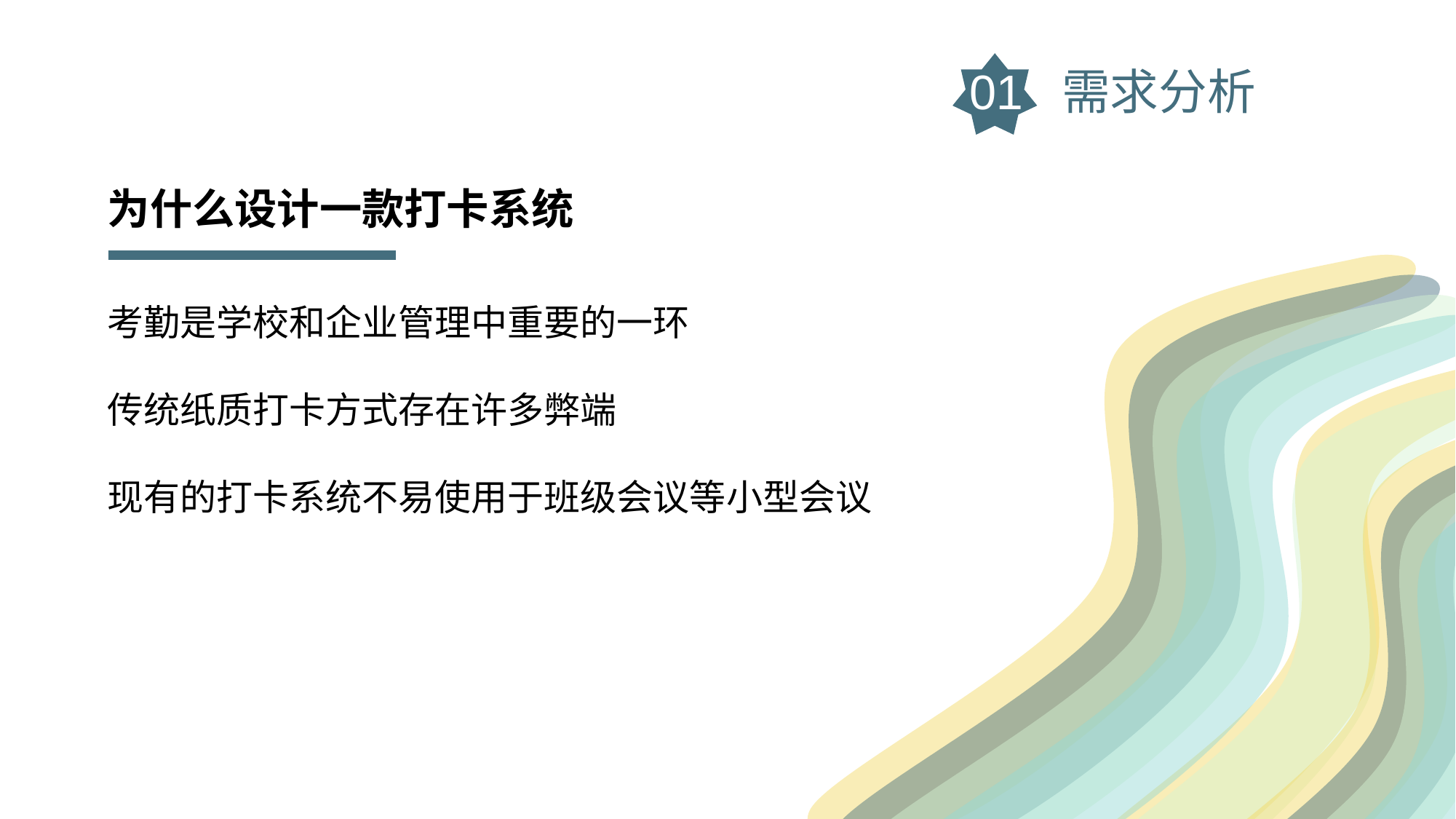

01  需求分析
为什么设计一款打卡系统

考勤是学校和企业管理中重要的一环

传统纸质打卡方式存在许多弊端

现有的打卡系统不易使用于班级会议等小型会议